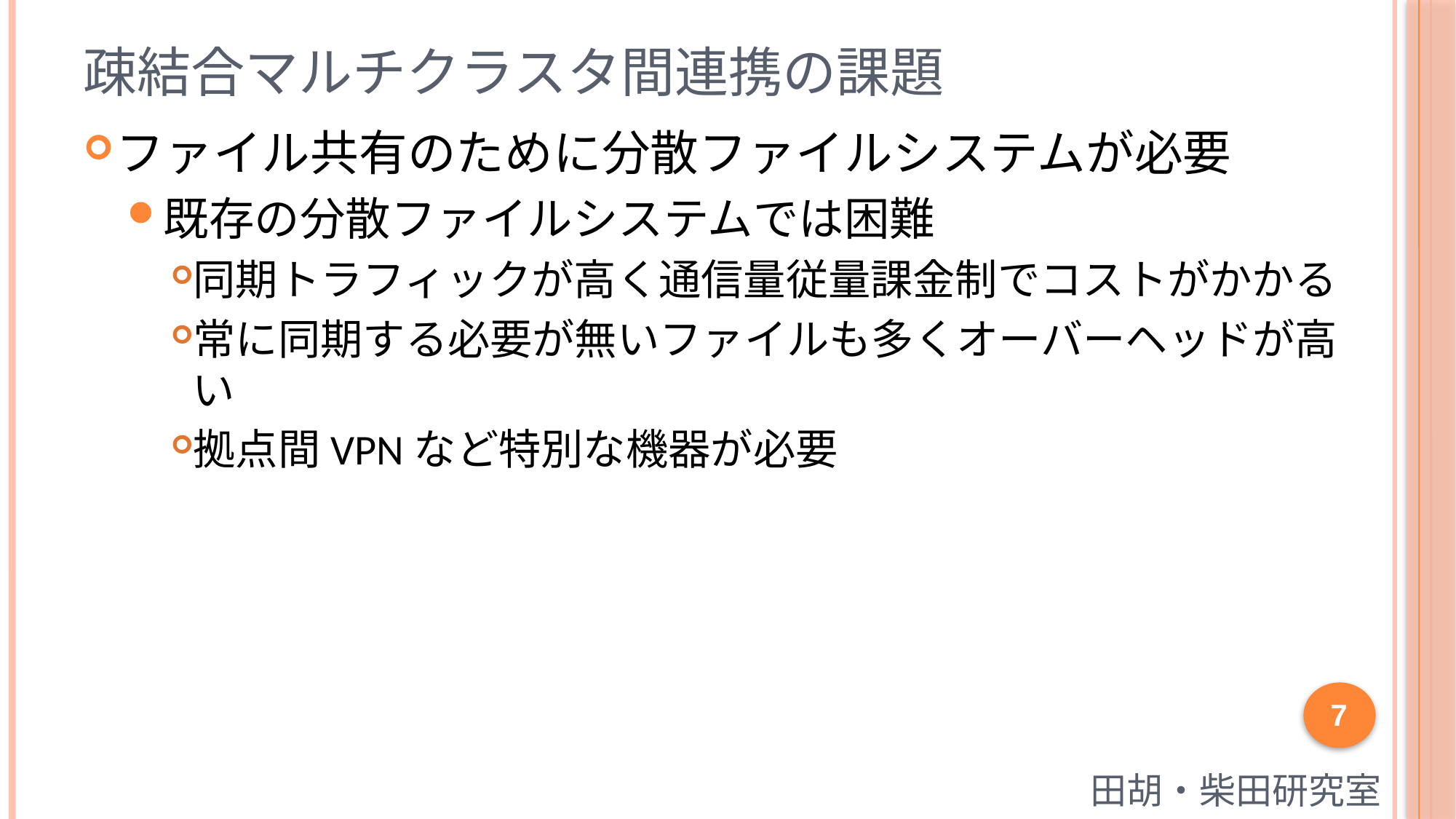

# 疎結合マルチクラスタ間連携の課題
ファイル共有のために分散ファイルシステムが必要
既存の分散ファイルシステムでは困難
同期トラフィックが高く通信量従量課金制でコストがかかる
常に同期する必要が無いファイルも多くオーバーヘッドが高い
拠点間VPNなど特別な機器が必要

7